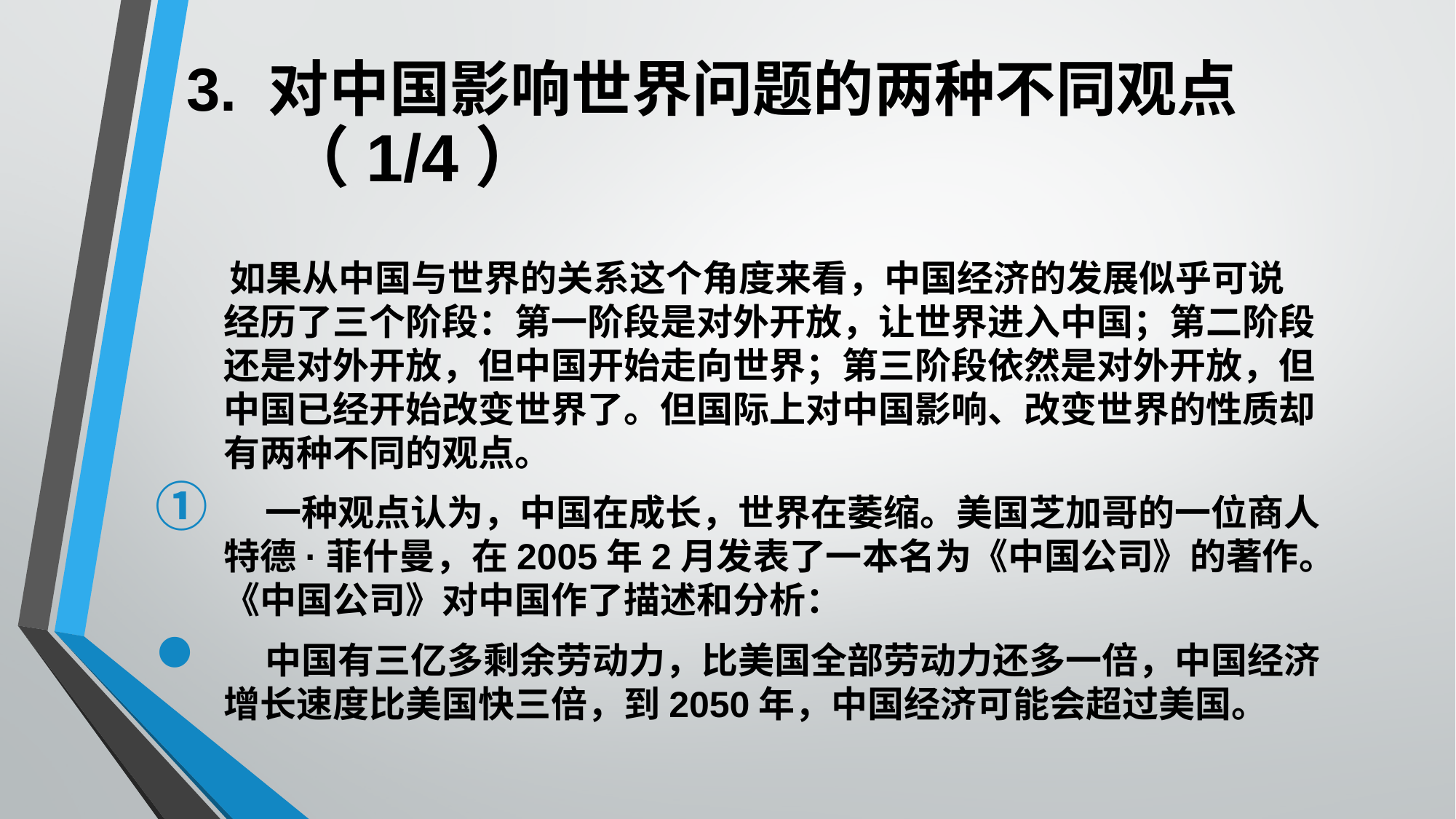

3. 对中国影响世界问题的两种不同观点（1/4）
        如果从中国与世界的关系这个角度来看，中国经济的发展似乎可说经历了三个阶段：第一阶段是对外开放，让世界进入中国；第二阶段还是对外开放，但中国开始走向世界；第三阶段依然是对外开放，但中国已经开始改变世界了。但国际上对中国影响、改变世界的性质却有两种不同的观点。
    一种观点认为，中国在成长，世界在萎缩。美国芝加哥的一位商人特德·菲什曼，在2005年2月发表了一本名为《中国公司》的著作。《中国公司》对中国作了描述和分析：
    中国有三亿多剩余劳动力，比美国全部劳动力还多一倍，中国经济增长速度比美国快三倍，到2050年，中国经济可能会超过美国。